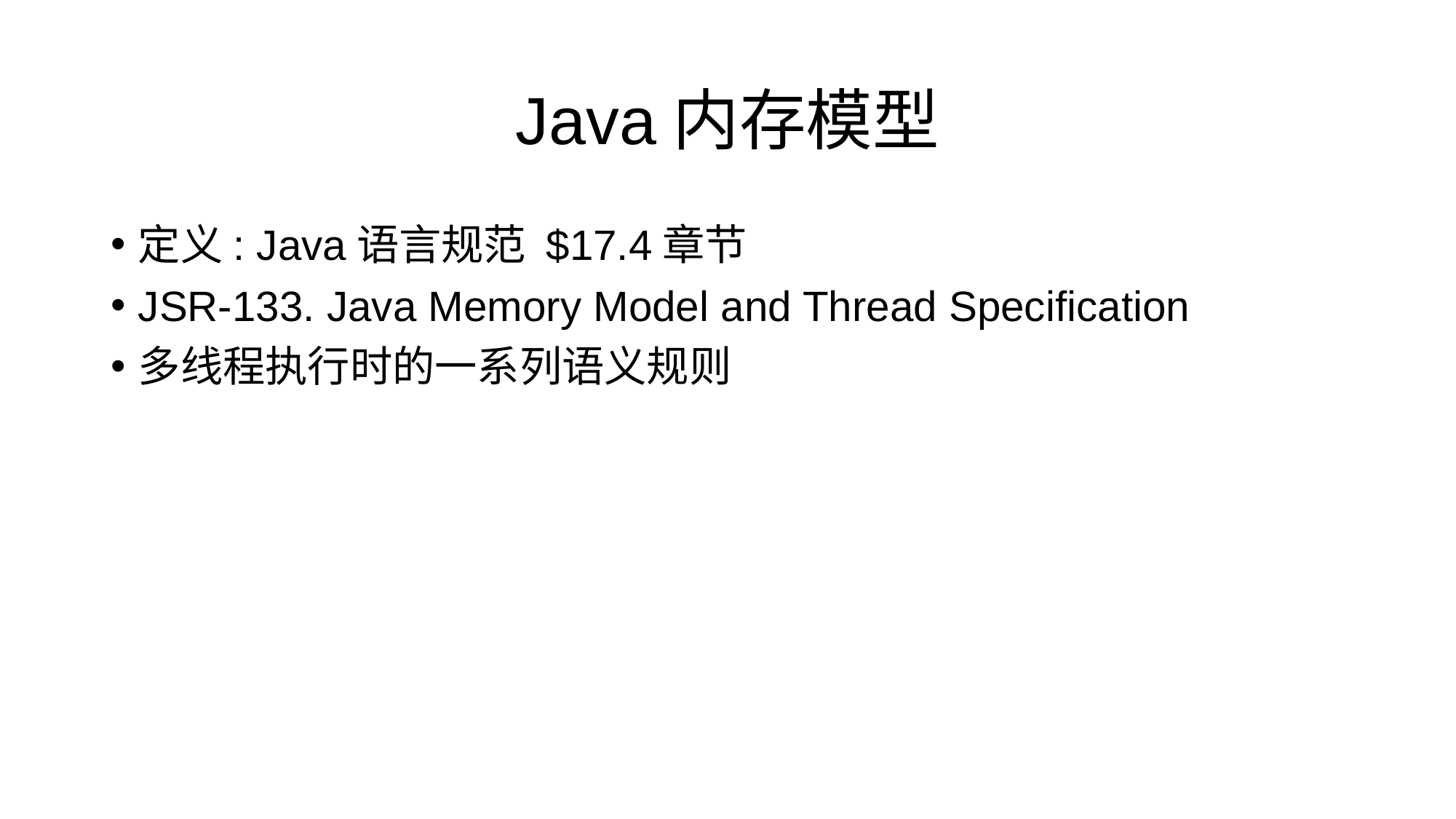

# Java内存模型
定义: Java语言规范 $17.4章节
JSR-133. Java Memory Model and Thread Specification
多线程执行时的一系列语义规则